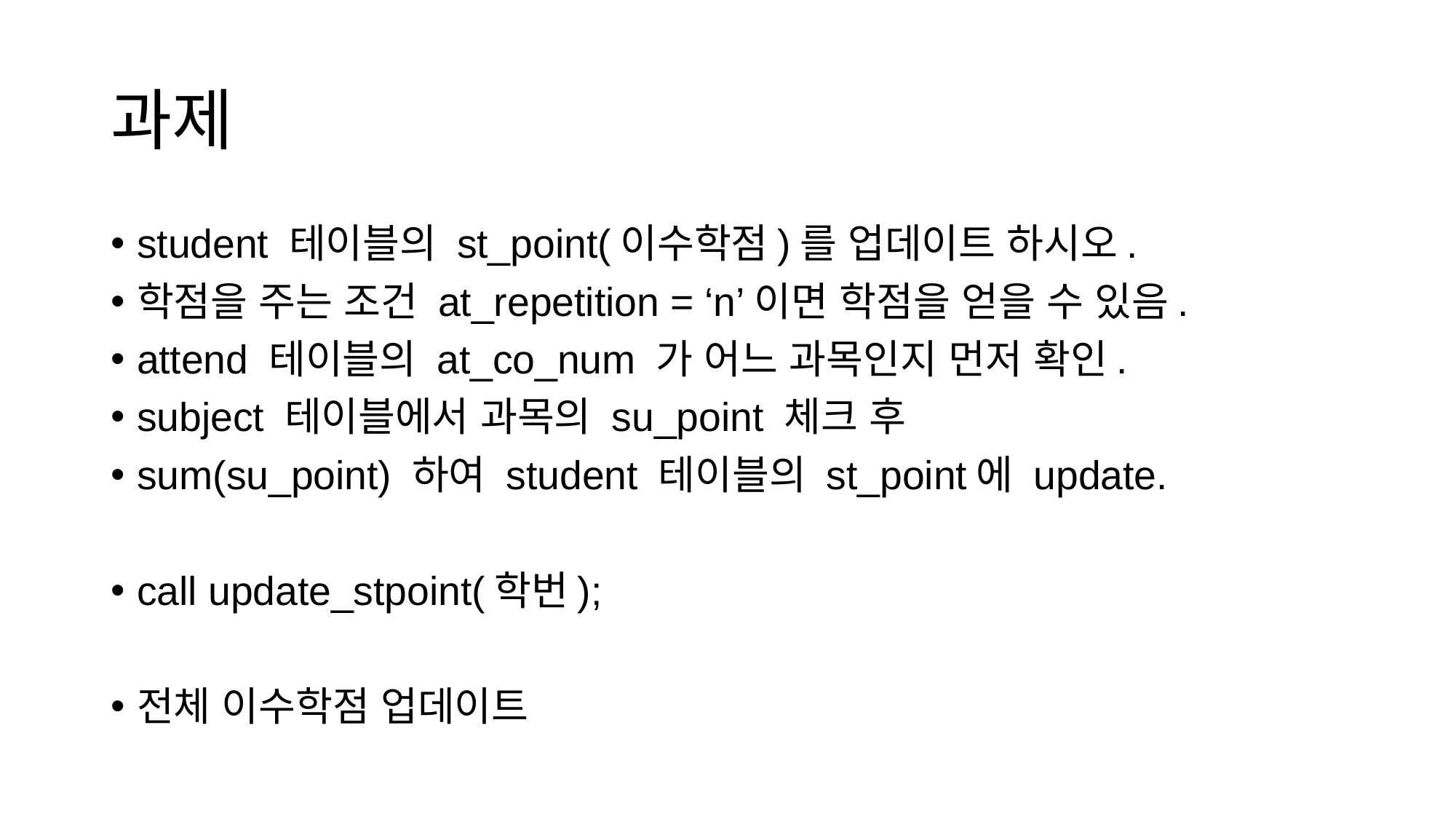

# 과제
student 테이블의 st_point(이수학점)를 업데이트 하시오.
학점을 주는 조건 at_repetition = ‘n’이면 학점을 얻을 수 있음.
attend 테이블의 at_co_num 가 어느 과목인지 먼저 확인.
subject 테이블에서 과목의 su_point 체크 후
sum(su_point) 하여 student 테이블의 st_point에 update.

call update_stpoint(학번);

전체 이수학점 업데이트